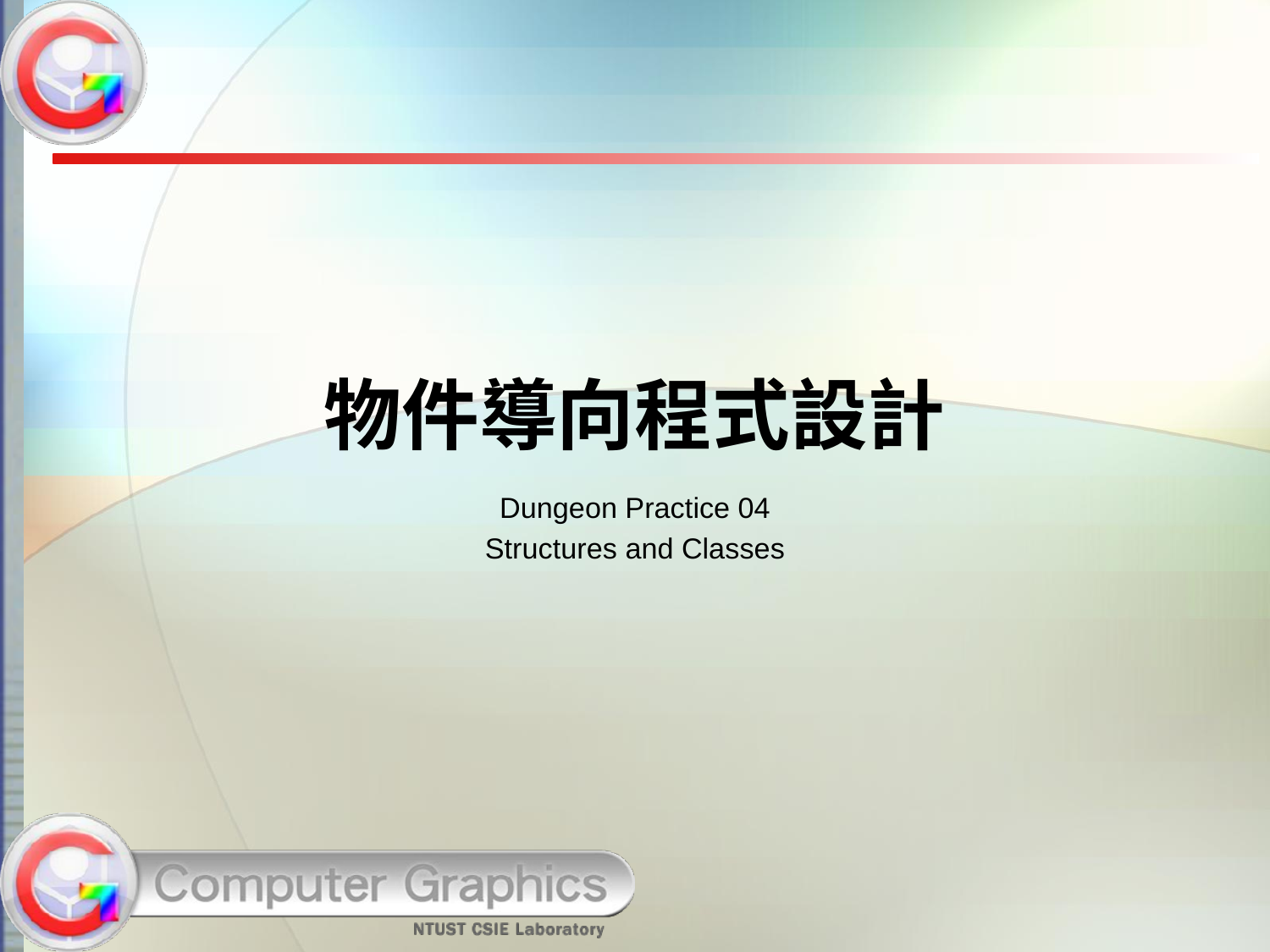

# 物件導向程式設計
Dungeon Practice 04
Structures and Classes